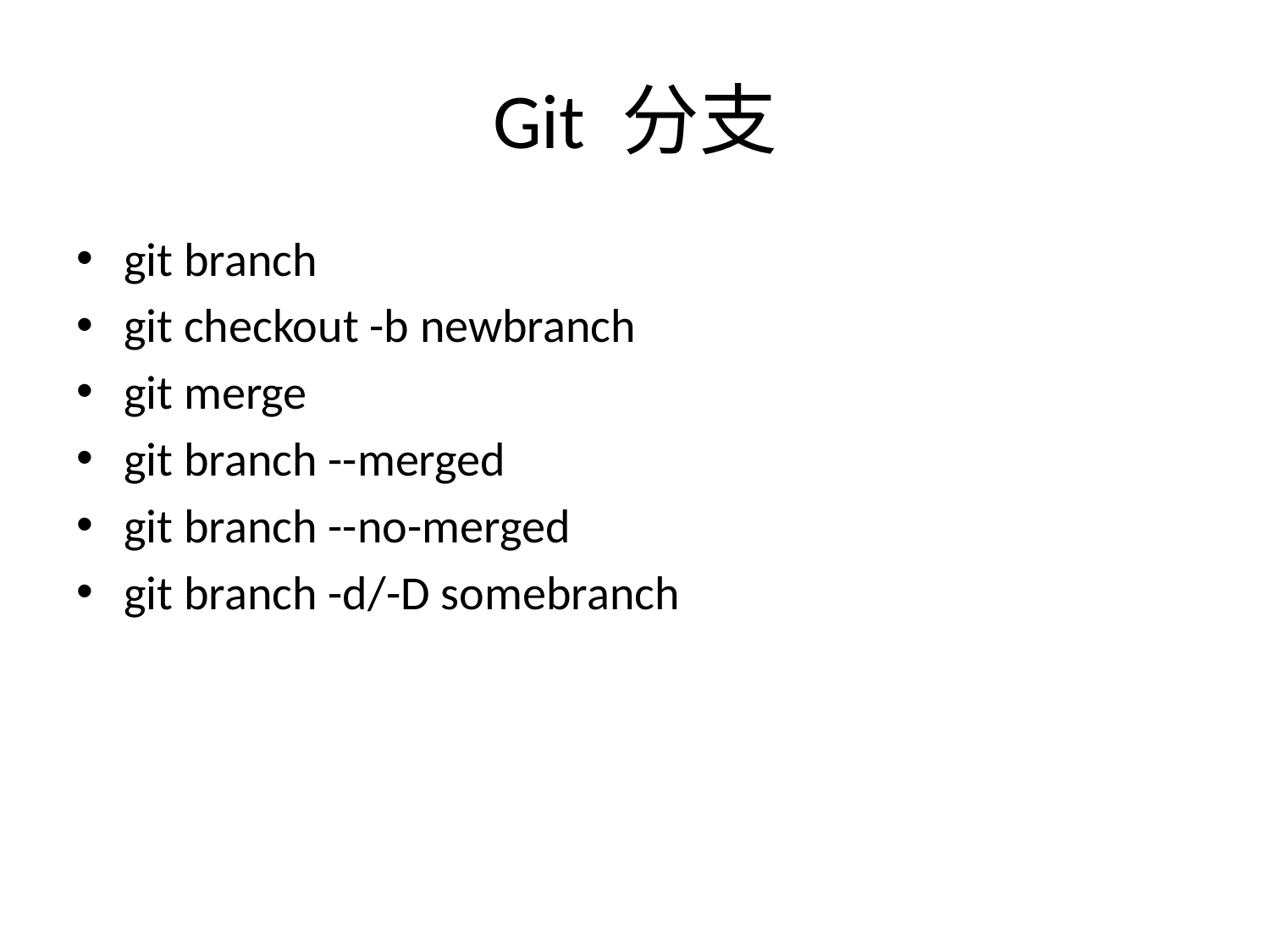

# Git 分支
git branch
git checkout -b newbranch
git merge
git branch --merged
git branch --no-merged
git branch -d/-D somebranch